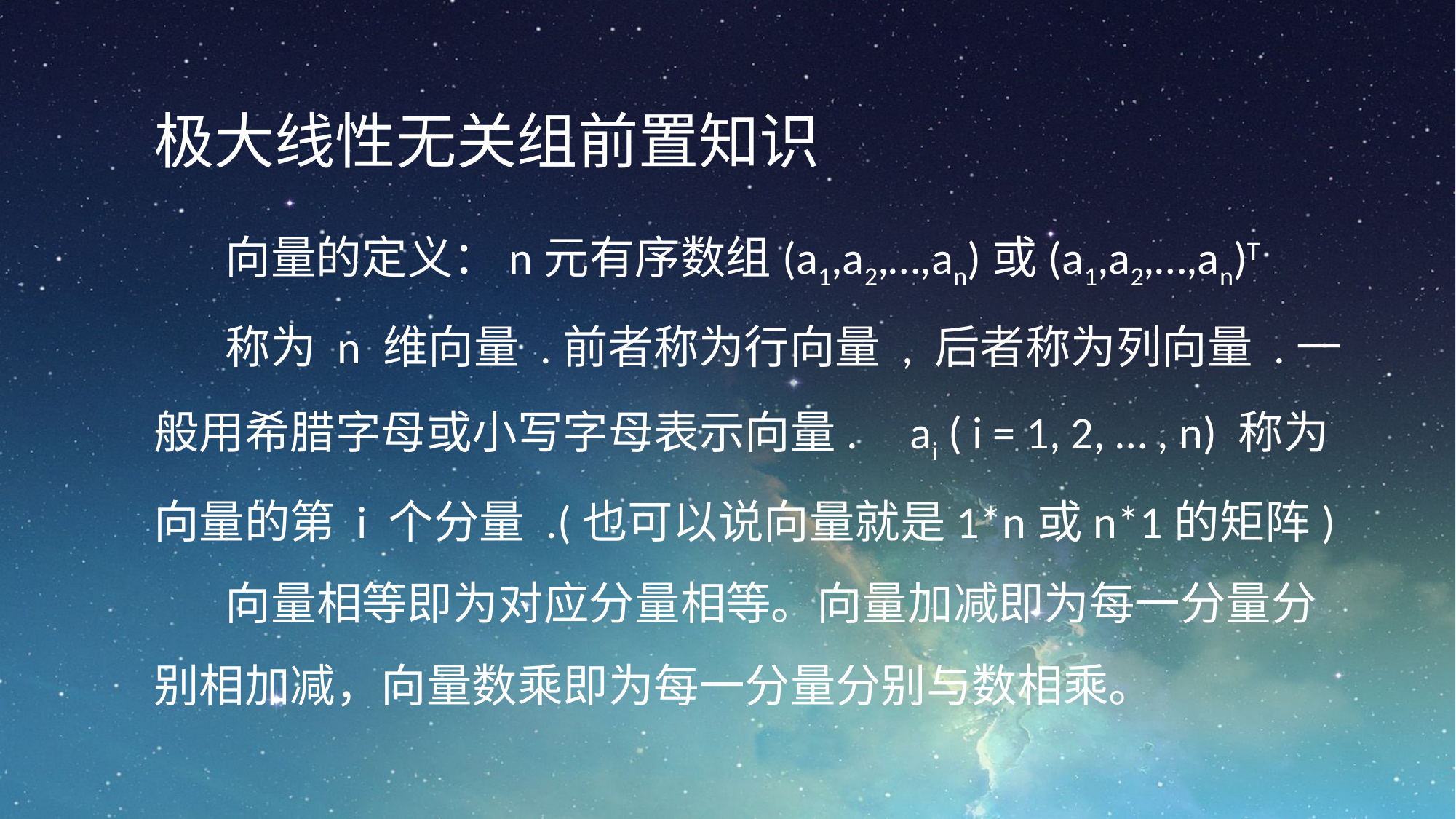

极大线性无关组前置知识
向量的定义：n元有序数组(a1,a2,…,an)或(a1,a2,…,an)T
称为 n 维向量 .前者称为行向量 , 后者称为列向量 .一般用希腊字母或小写字母表示向量.     ai ( i = 1, 2, … , n) 称为向量的第 i 个分量 .(也可以说向量就是1*n或n*1的矩阵)
向量相等即为对应分量相等。向量加减即为每一分量分别相加减，向量数乘即为每一分量分别与数相乘。